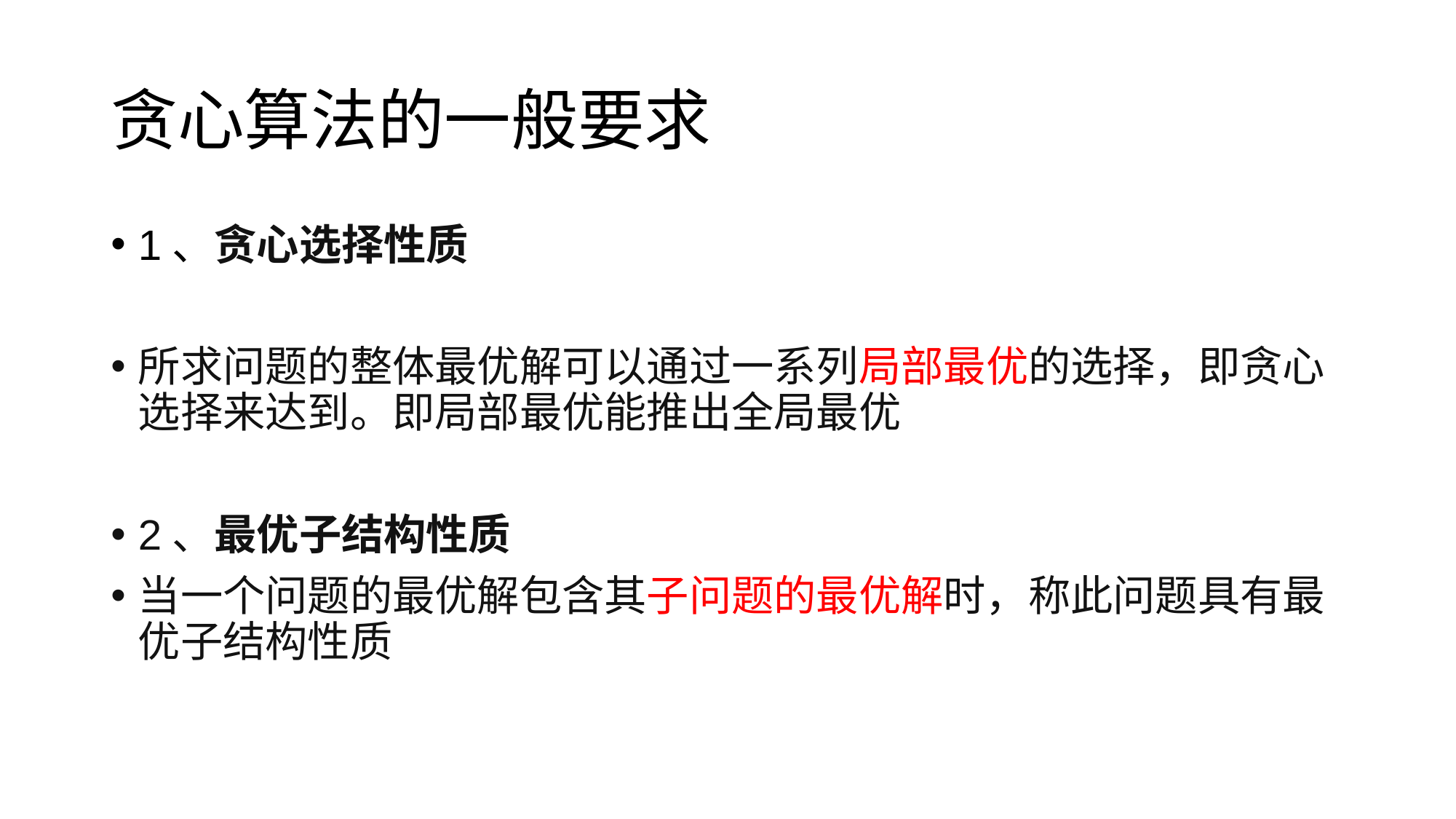

# 贪心算法的一般要求
1、贪心选择性质

所求问题的整体最优解可以通过一系列局部最优的选择，即贪心选择来达到。即局部最优能推出全局最优

2、最优子结构性质
当一个问题的最优解包含其子问题的最优解时，称此问题具有最优子结构性质